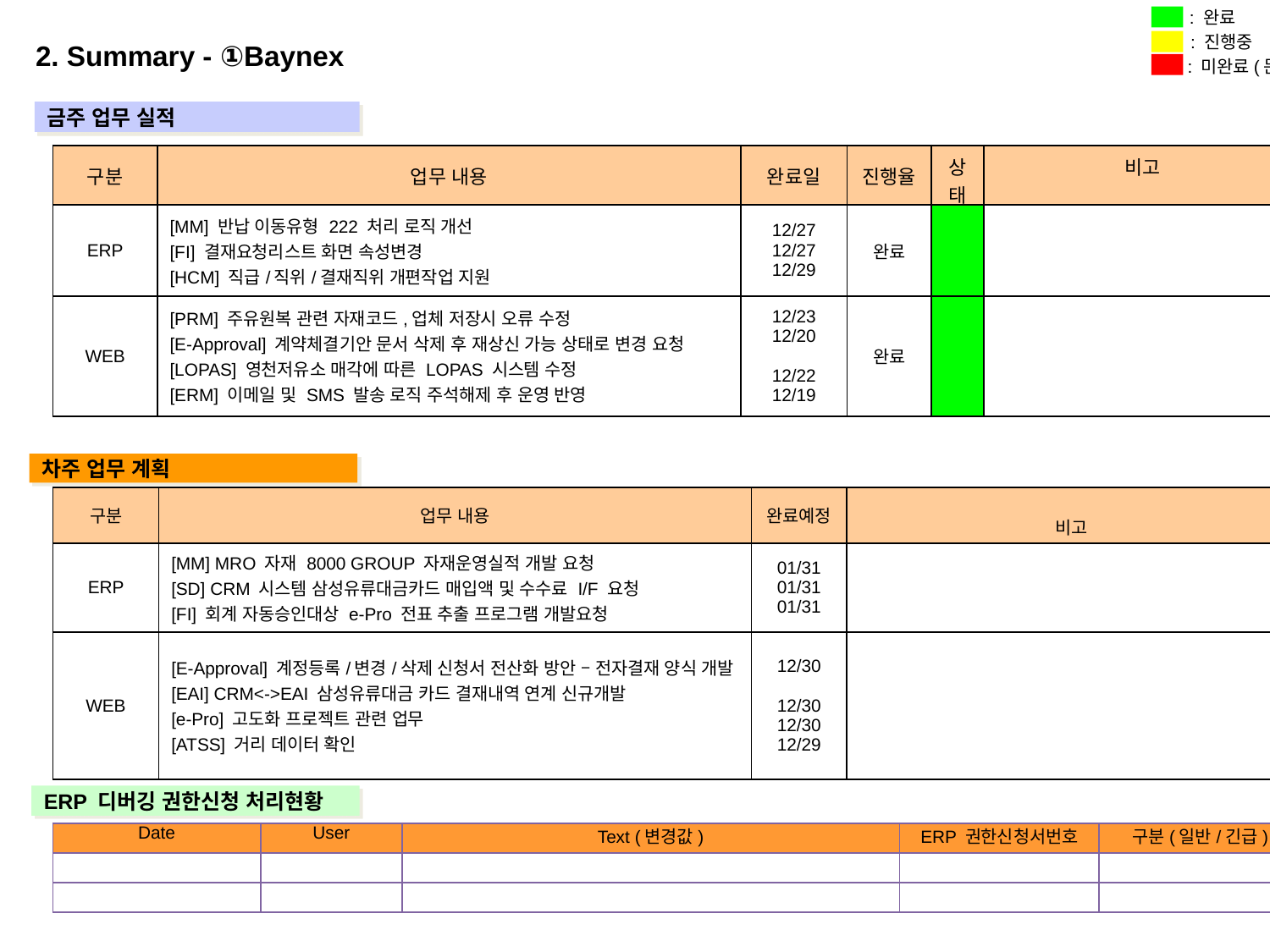

: 완료

: 진행중

: 미완료(문제)

2. Summary - ①Baynex
금주 업무 실적
| 구분 | 업무 내용 | 완료일 | 진행율 | 상태 | 비고 |
| --- | --- | --- | --- | --- | --- |
| ERP | [MM] 반납 이동유형 222 처리 로직 개선 [FI] 결재요청리스트 화면 속성변경 [HCM] 직급/직위/결재직위 개편작업 지원 | 12/27 12/27 12/29 | 완료 |  |  |
| WEB | [PRM] 주유원복 관련 자재코드,업체 저장시 오류 수정 [E-Approval] 계약체결기안 문서 삭제 후 재상신 가능 상태로 변경 요청 [LOPAS] 영천저유소 매각에 따른 LOPAS 시스템 수정 [ERM] 이메일 및 SMS 발송 로직 주석해제 후 운영 반영 | 12/23 12/20 12/22 12/19 | 완료 |  |  |
차주 업무 계획
| 구분 | 업무 내용 | 완료예정 | 비고 |
| --- | --- | --- | --- |
| ERP | [MM] MRO 자재 8000 GROUP 자재운영실적 개발 요청 [SD] CRM 시스템 삼성유류대금카드 매입액 및 수수료 I/F 요청 [FI] 회계 자동승인대상 e-Pro 전표 추출 프로그램 개발요청 | 01/31 01/31 01/31 |  |
| WEB | [E-Approval] 계정등록/변경/삭제 신청서 전산화 방안 – 전자결재 양식 개발 [EAI] CRM<->EAI 삼성유류대금 카드 결재내역 연계 신규개발 [e-Pro] 고도화 프로젝트 관련 업무 [ATSS] 거리 데이터 확인 | 12/30 12/30 12/30 12/29 |  |
ERP 디버깅 권한신청 처리현황
| Date | User | Text (변경값) | ERP 권한신청서번호 | 구분(일반/긴급) |
| --- | --- | --- | --- | --- |
|  |  |  |  |  |
|  |  |  |  |  |